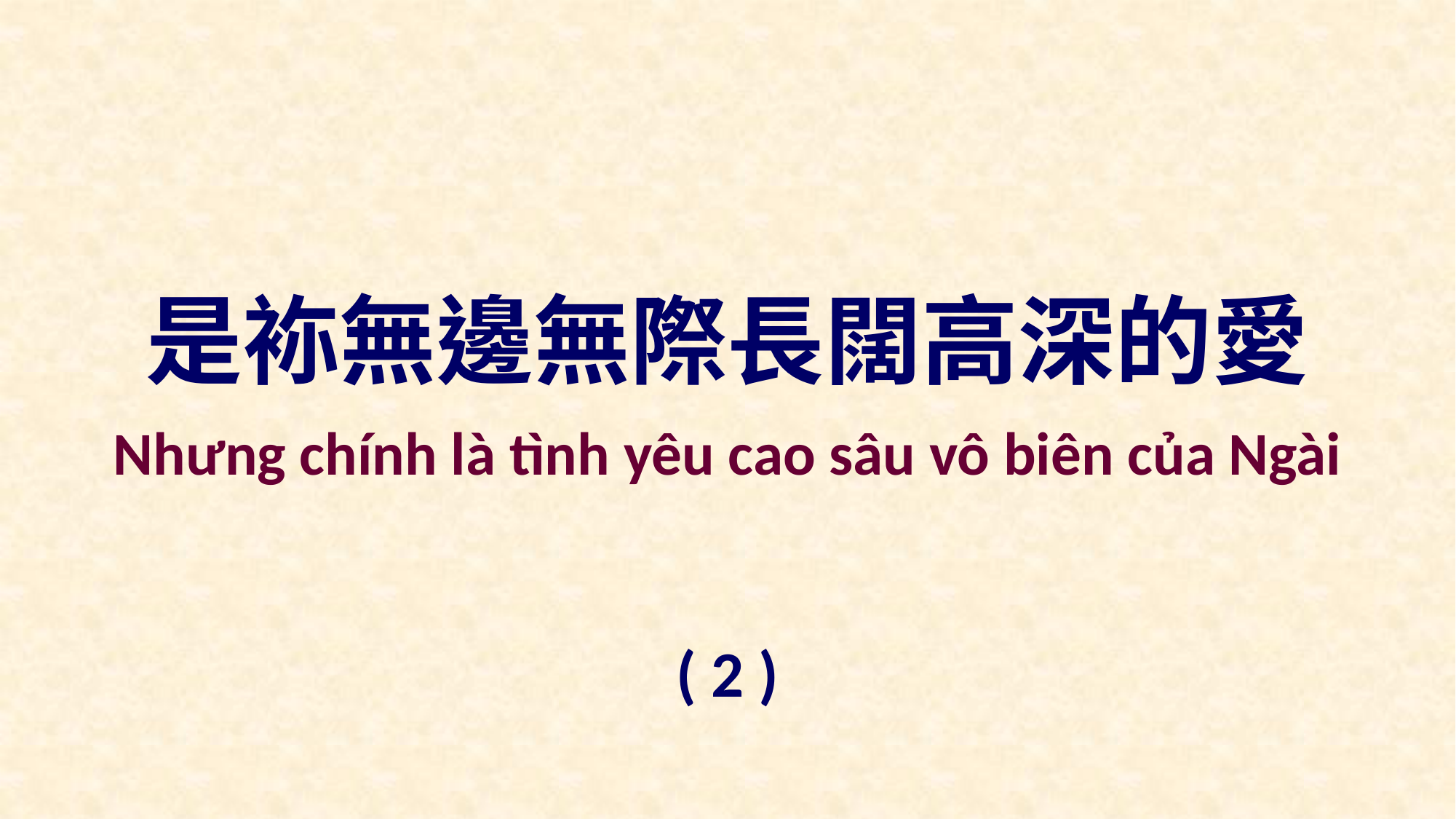

是袮無邊無際長闊高深的愛
Nhưng chính là tình yêu cao sâu vô biên của Ngài
( 2 )